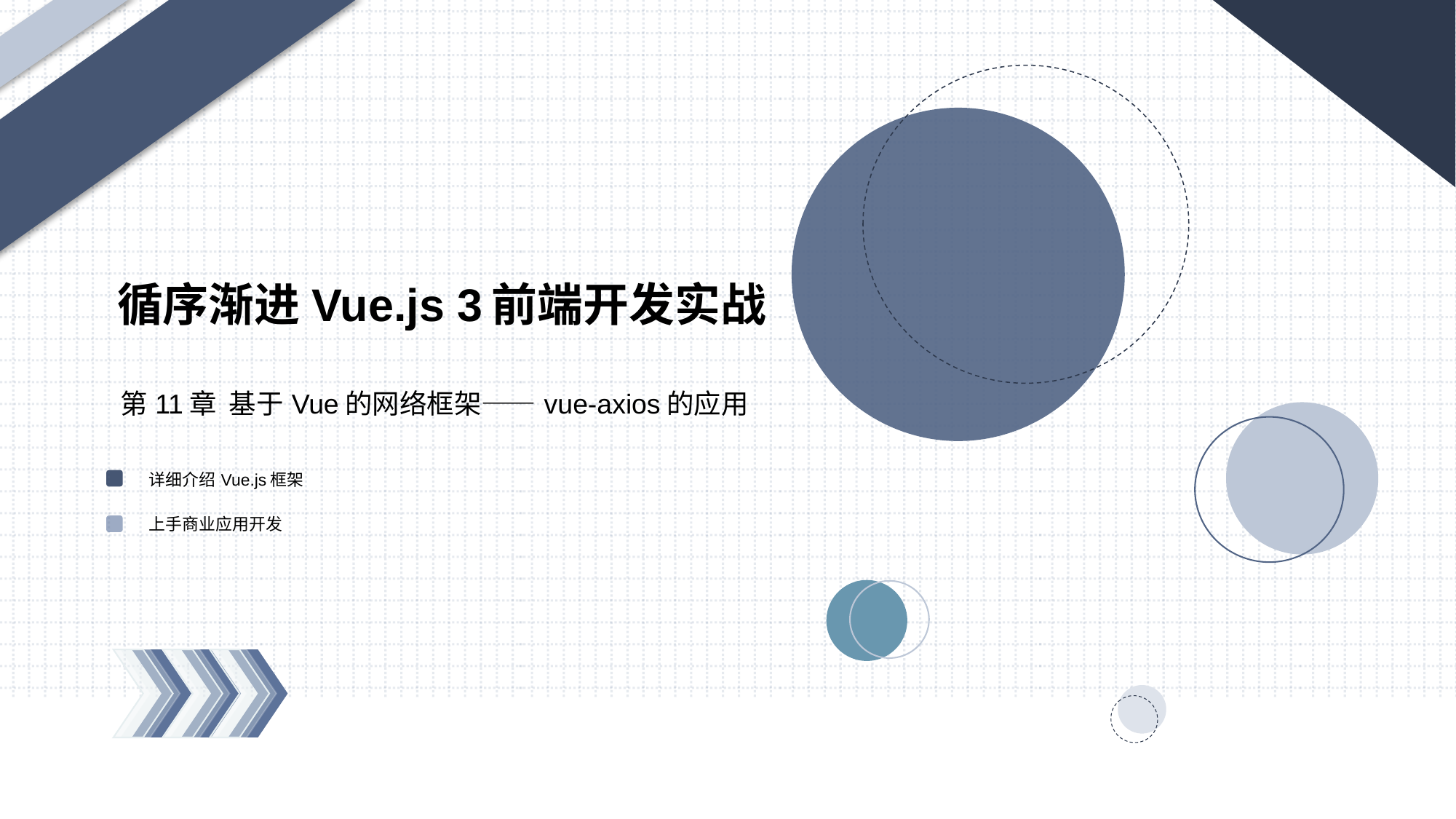

# 循序渐进Vue.js 3前端开发实战
第11章  基于Vue的网络框架——vue-axios的应用
详细介绍Vue.js框架
上手商业应用开发